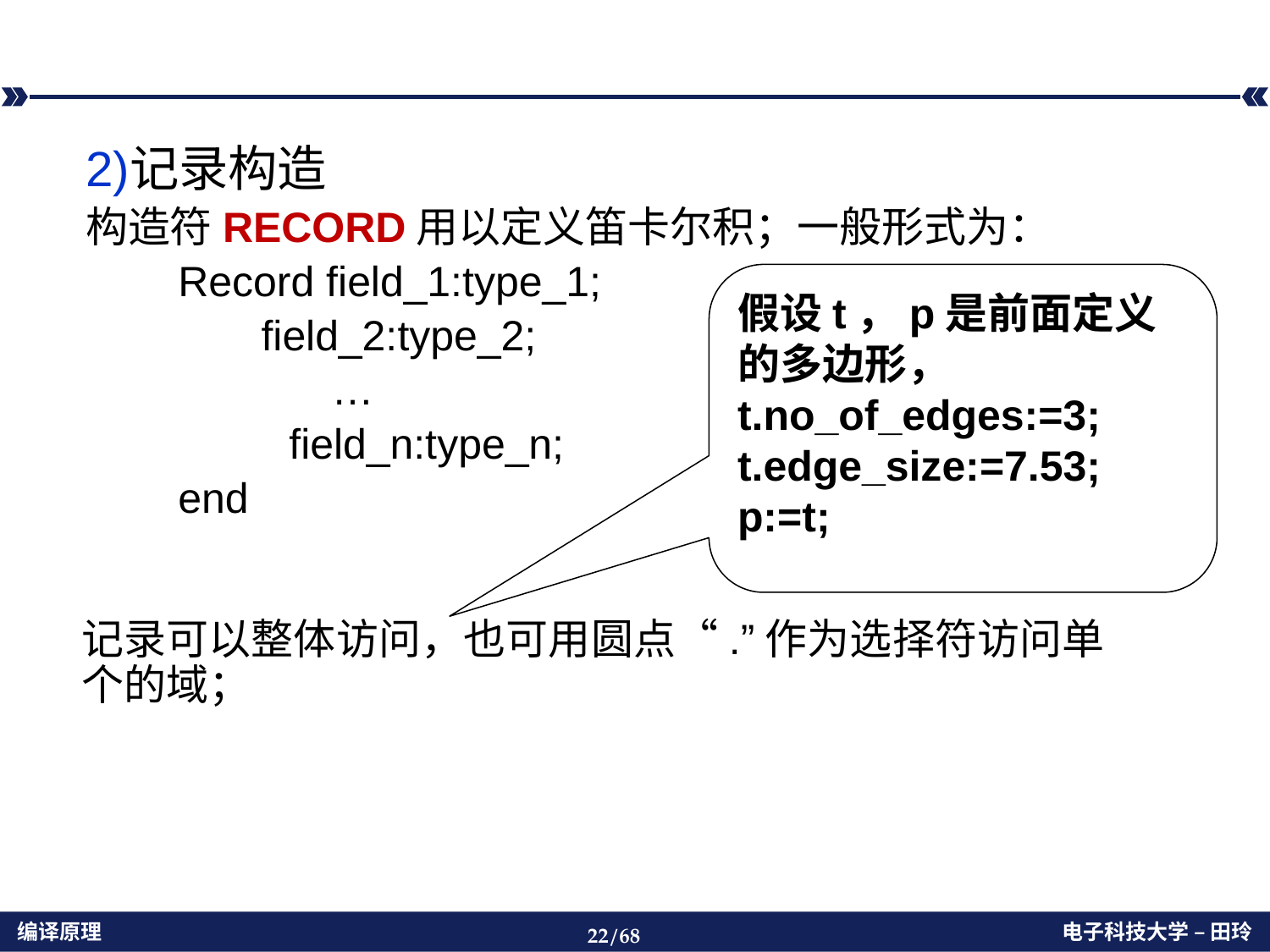

#
记录构造
构造符RECORD用以定义笛卡尔积；一般形式为：
Record field_1:type_1;
       field_2:type_2;
             …
	    field_n:type_n;
end
假设t，p是前面定义的多边形，
t.no_of_edges:=3;
t.edge_size:=7.53;
p:=t;
记录可以整体访问，也可用圆点“.”作为选择符访问单个的域；